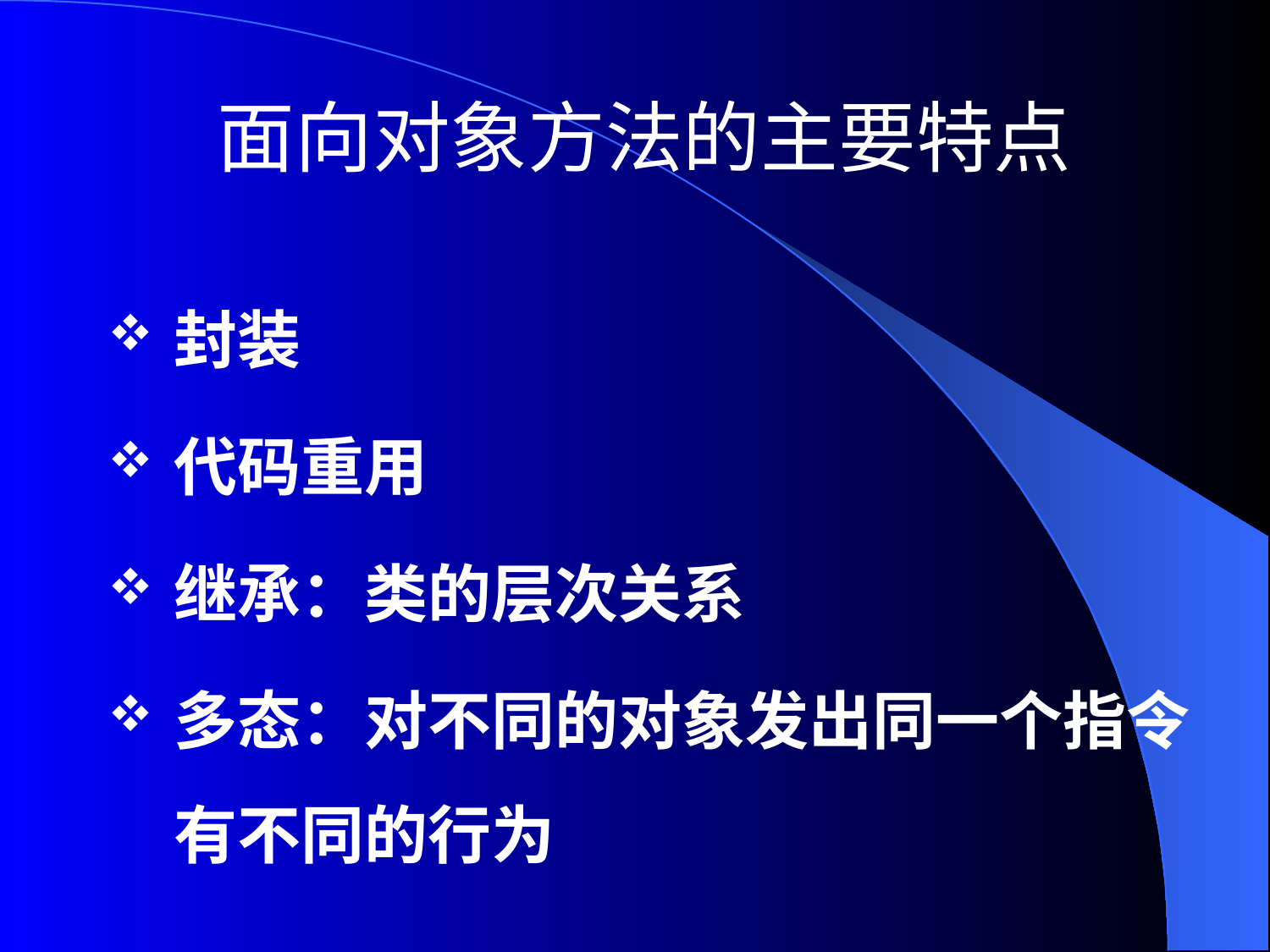

# 面向对象方法的主要特点
封装
代码重用
继承：类的层次关系
多态：对不同的对象发出同一个指令有不同的行为